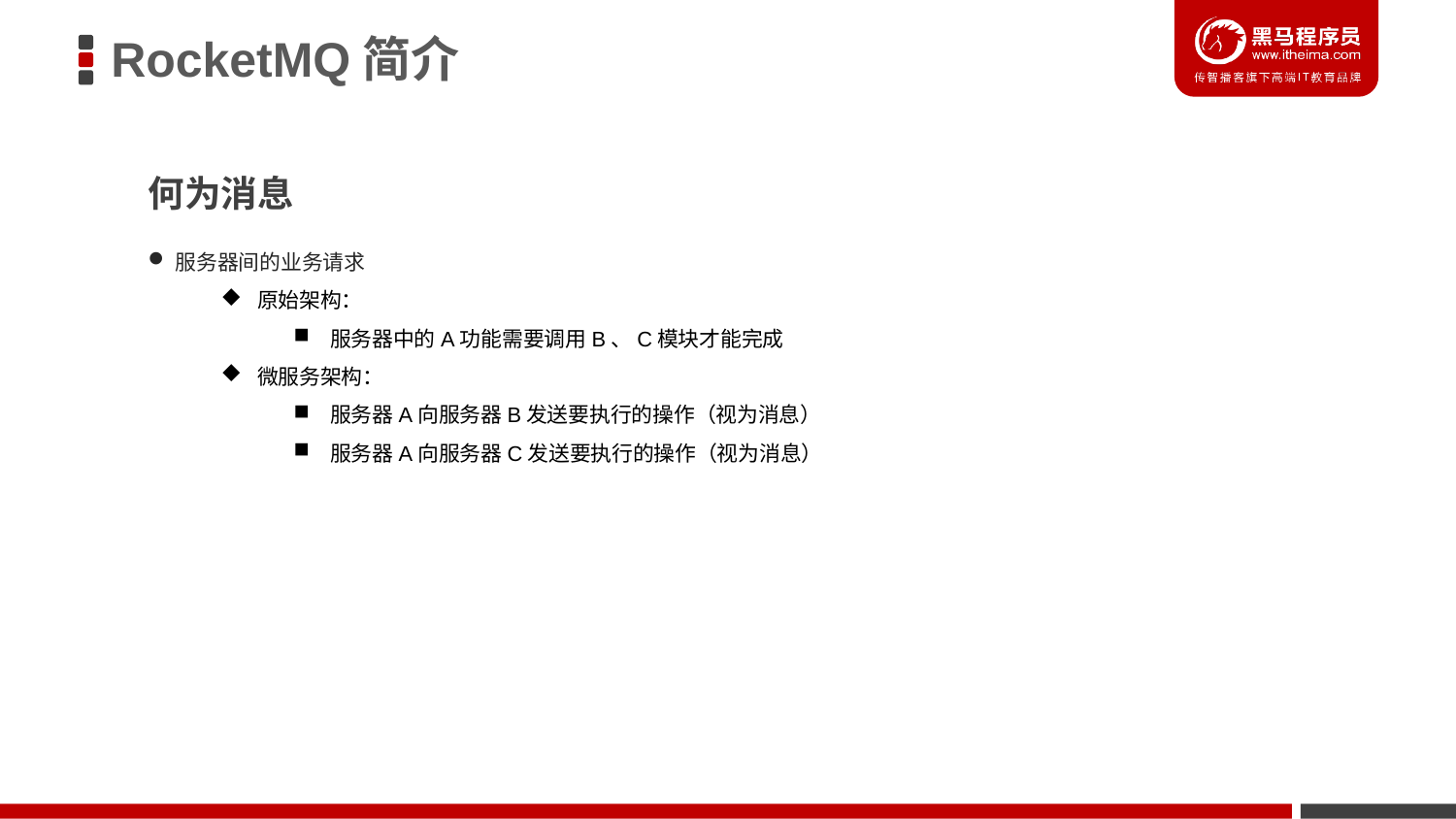

RocketMQ简介
何为消息
服务器间的业务请求
原始架构：
服务器中的A功能需要调用B、C模块才能完成
微服务架构：
服务器A向服务器B发送要执行的操作（视为消息）
服务器A向服务器C发送要执行的操作（视为消息）